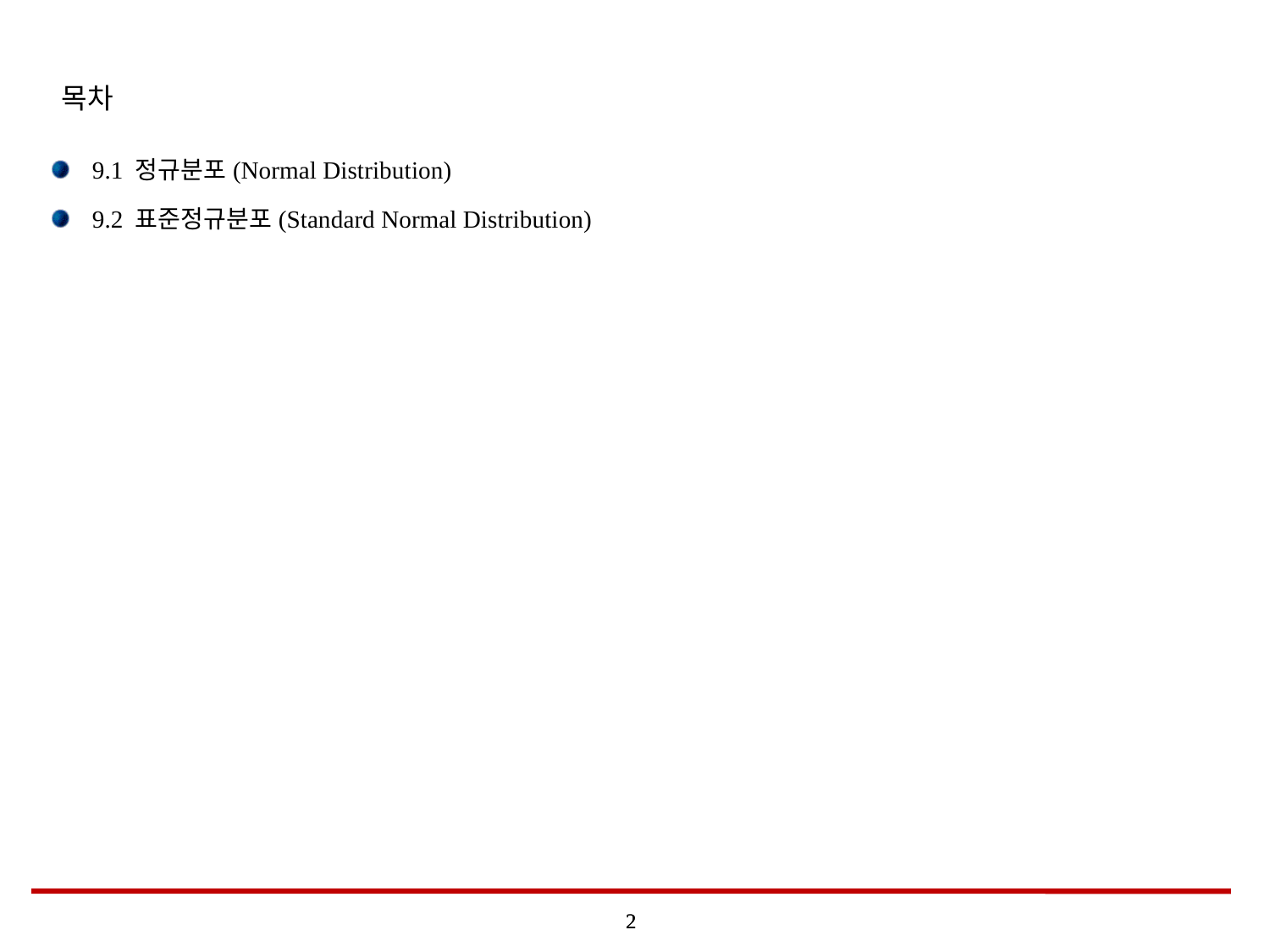

# 목차
9.1 정규분포(Normal Distribution)
9.2 표준정규분포(Standard Normal Distribution)